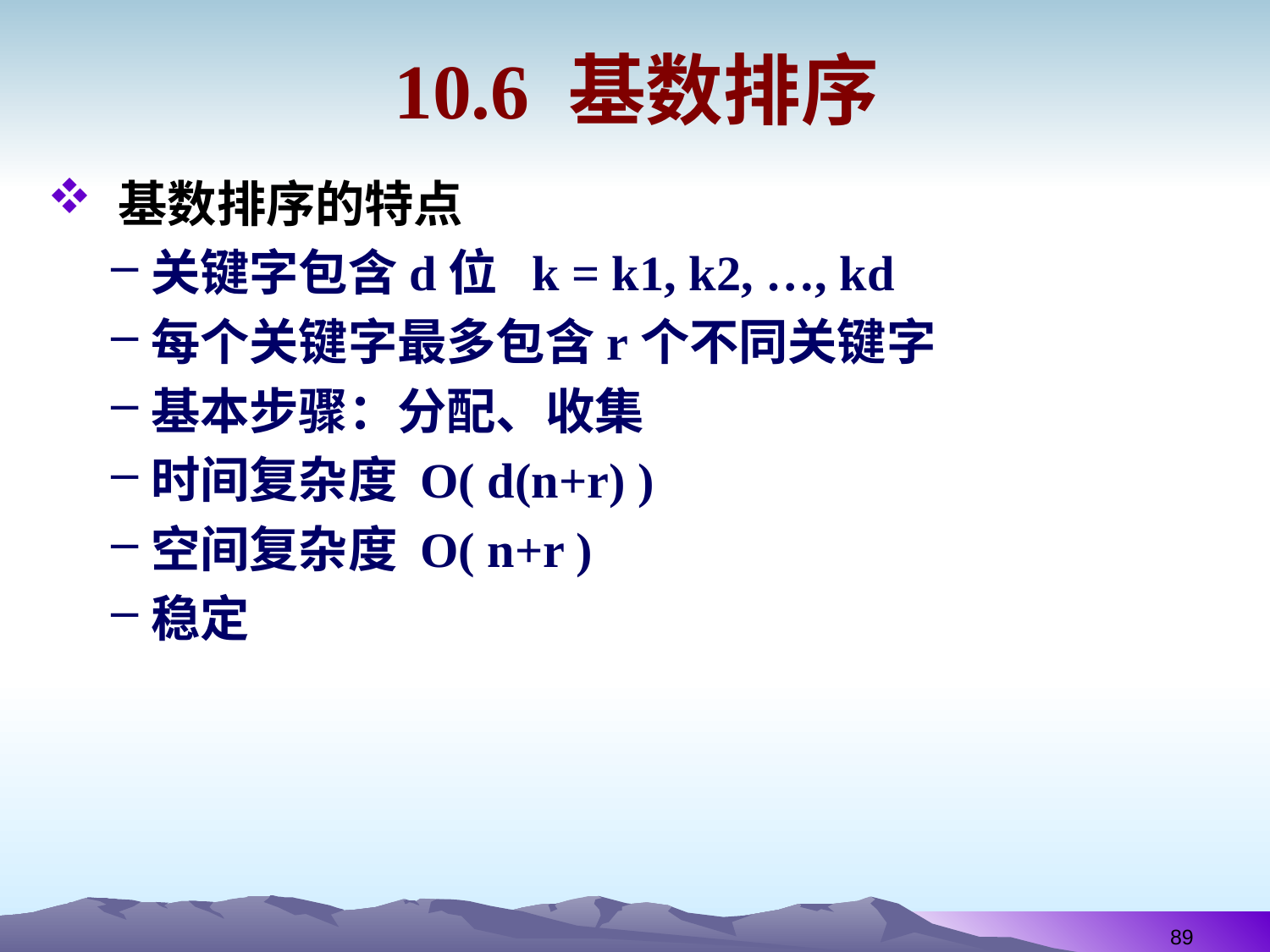

# 10.6 基数排序
 基数排序的特点
关键字包含d位  k = k1, k2, …, kd
每个关键字最多包含r个不同关键字
基本步骤：分配、收集
时间复杂度 O( d(n+r) )
空间复杂度 O( n+r )
稳定

89